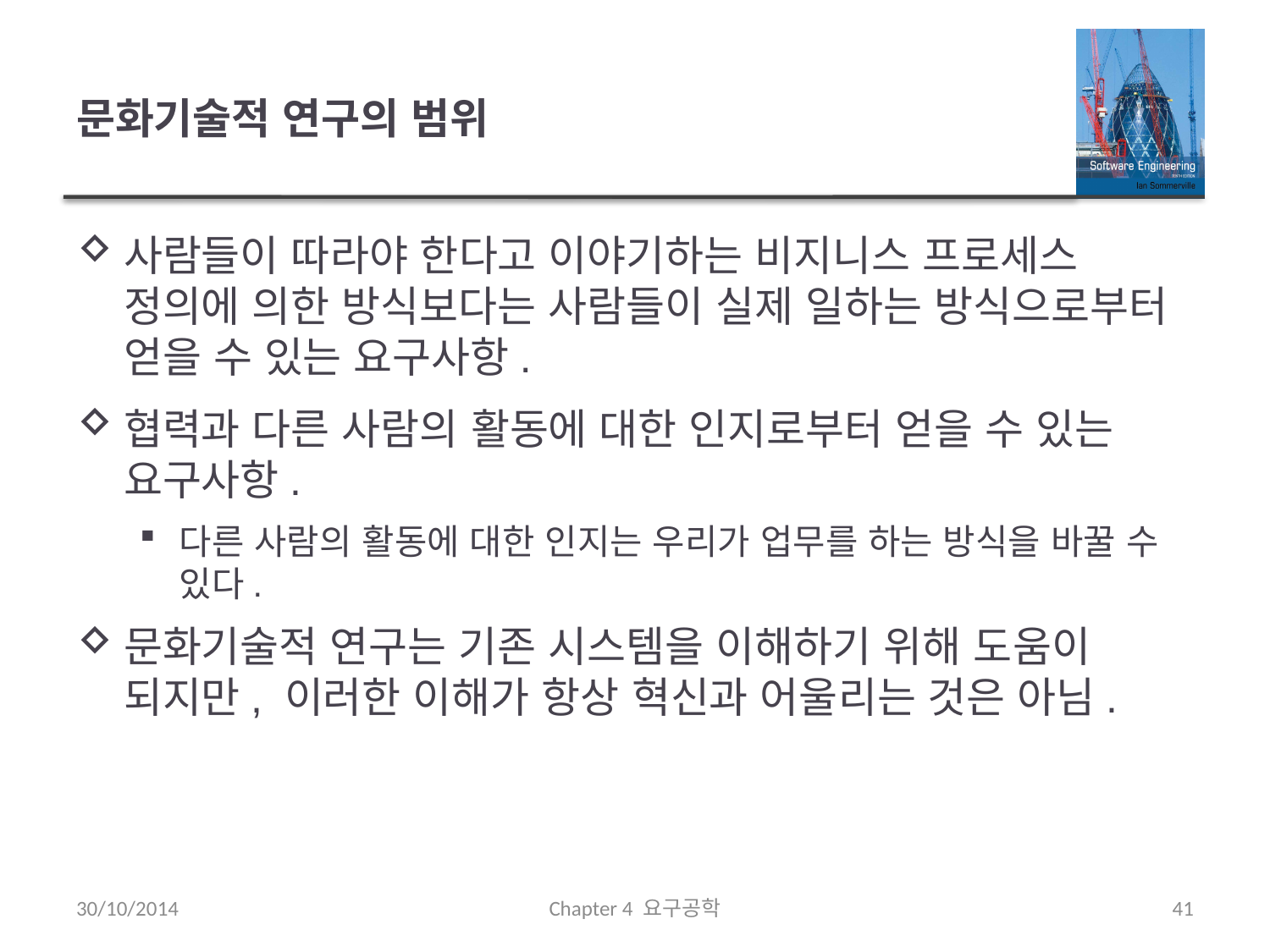

# 문화기술적 연구의 범위
사람들이 따라야 한다고 이야기하는 비지니스 프로세스 정의에 의한 방식보다는 사람들이 실제 일하는 방식으로부터 얻을 수 있는 요구사항.
협력과 다른 사람의 활동에 대한 인지로부터 얻을 수 있는 요구사항.
다른 사람의 활동에 대한 인지는 우리가 업무를 하는 방식을 바꿀 수 있다.
문화기술적 연구는 기존 시스템을 이해하기 위해 도움이 되지만, 이러한 이해가 항상 혁신과 어울리는 것은 아님.
30/10/2014
Chapter 4 요구공학
41